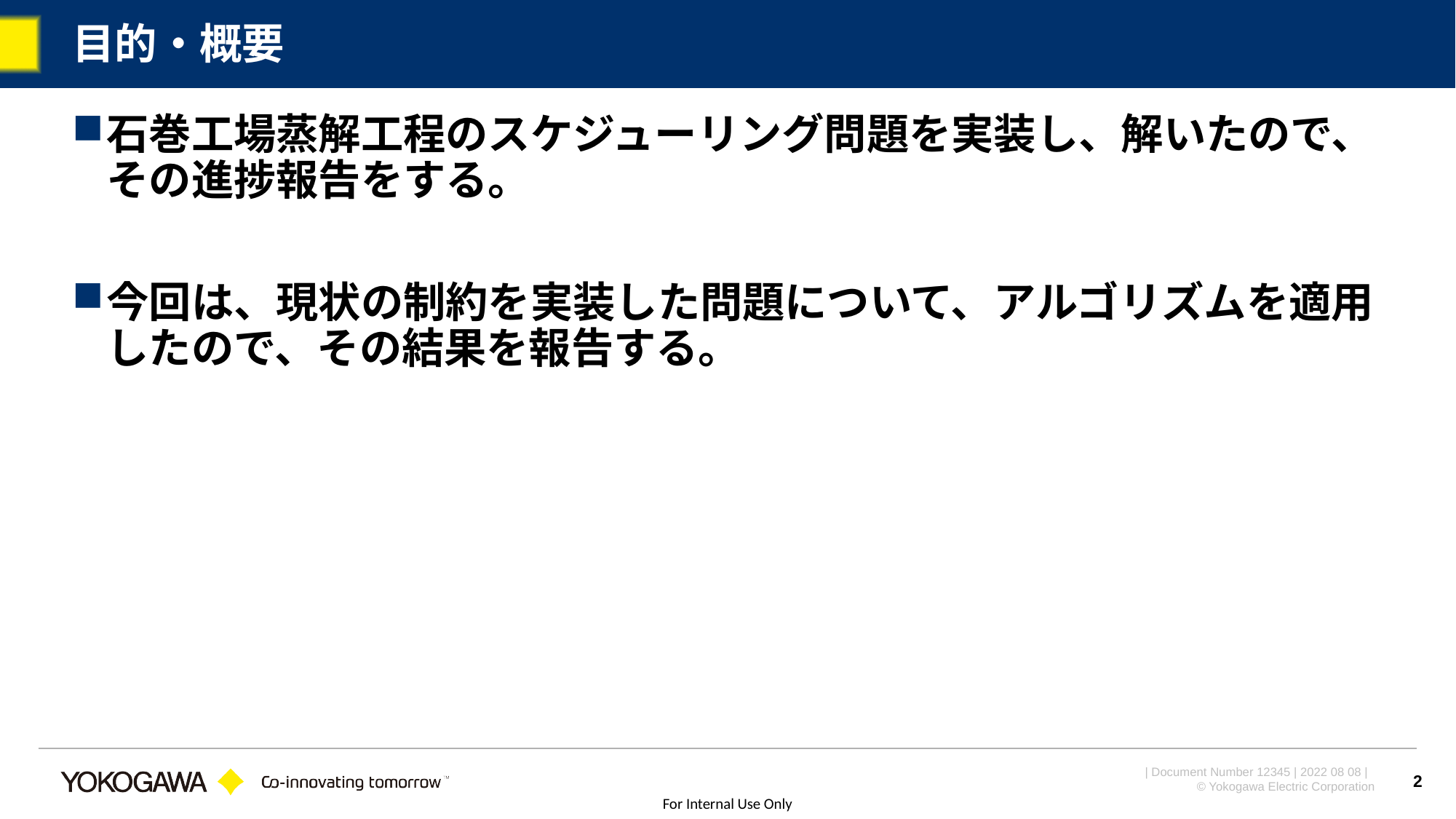

# 目的・概要
石巻工場蒸解工程のスケジューリング問題を実装し、解いたので、その進捗報告をする。

今回は、現状の制約を実装した問題について、アルゴリズムを適用したので、その結果を報告する。
2